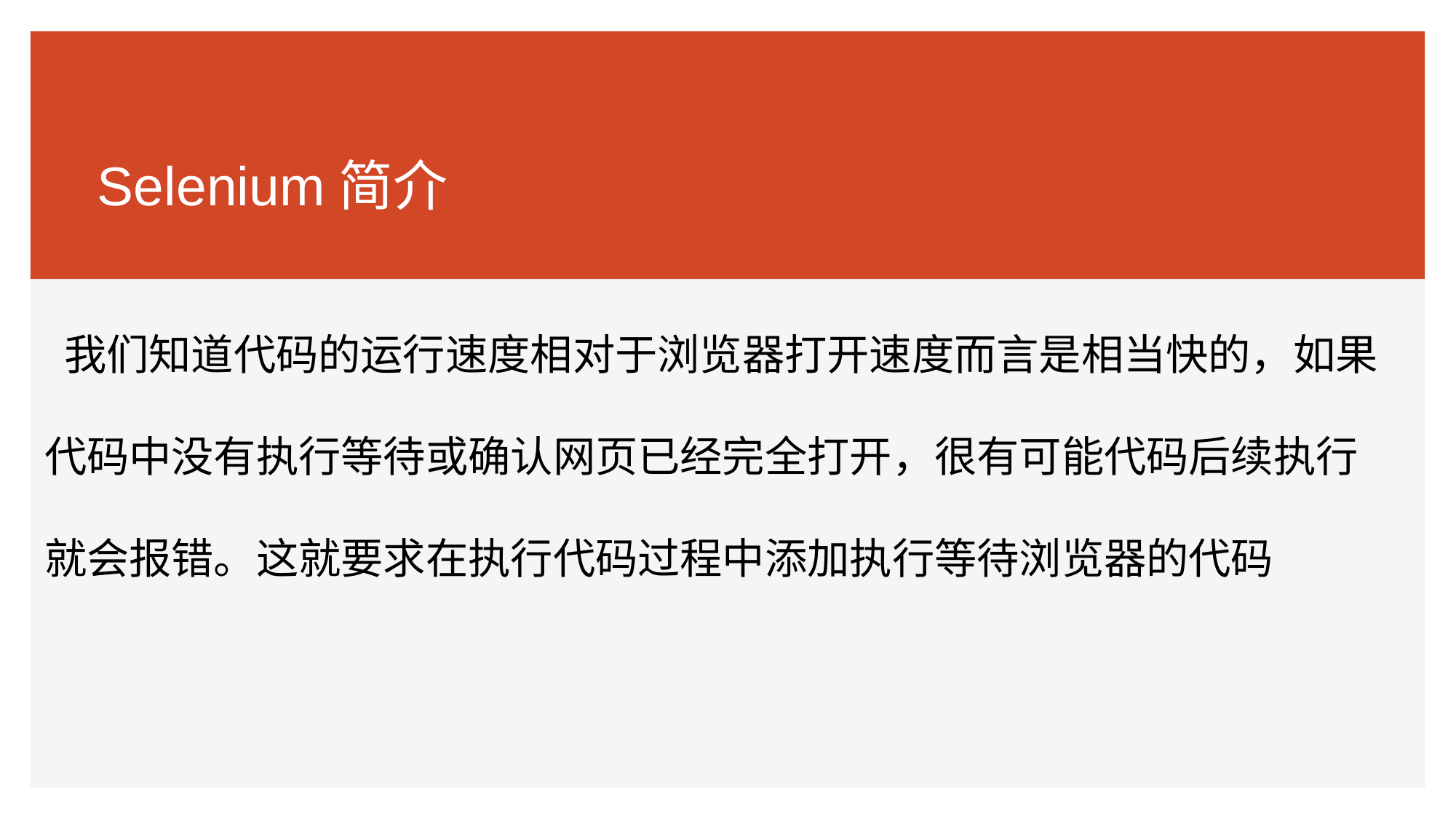

# Selenium简介
 我们知道代码的运行速度相对于浏览器打开速度而言是相当快的，如果代码中没有执行等待或确认网页已经完全打开，很有可能代码后续执行就会报错。这就要求在执行代码过程中添加执行等待浏览器的代码